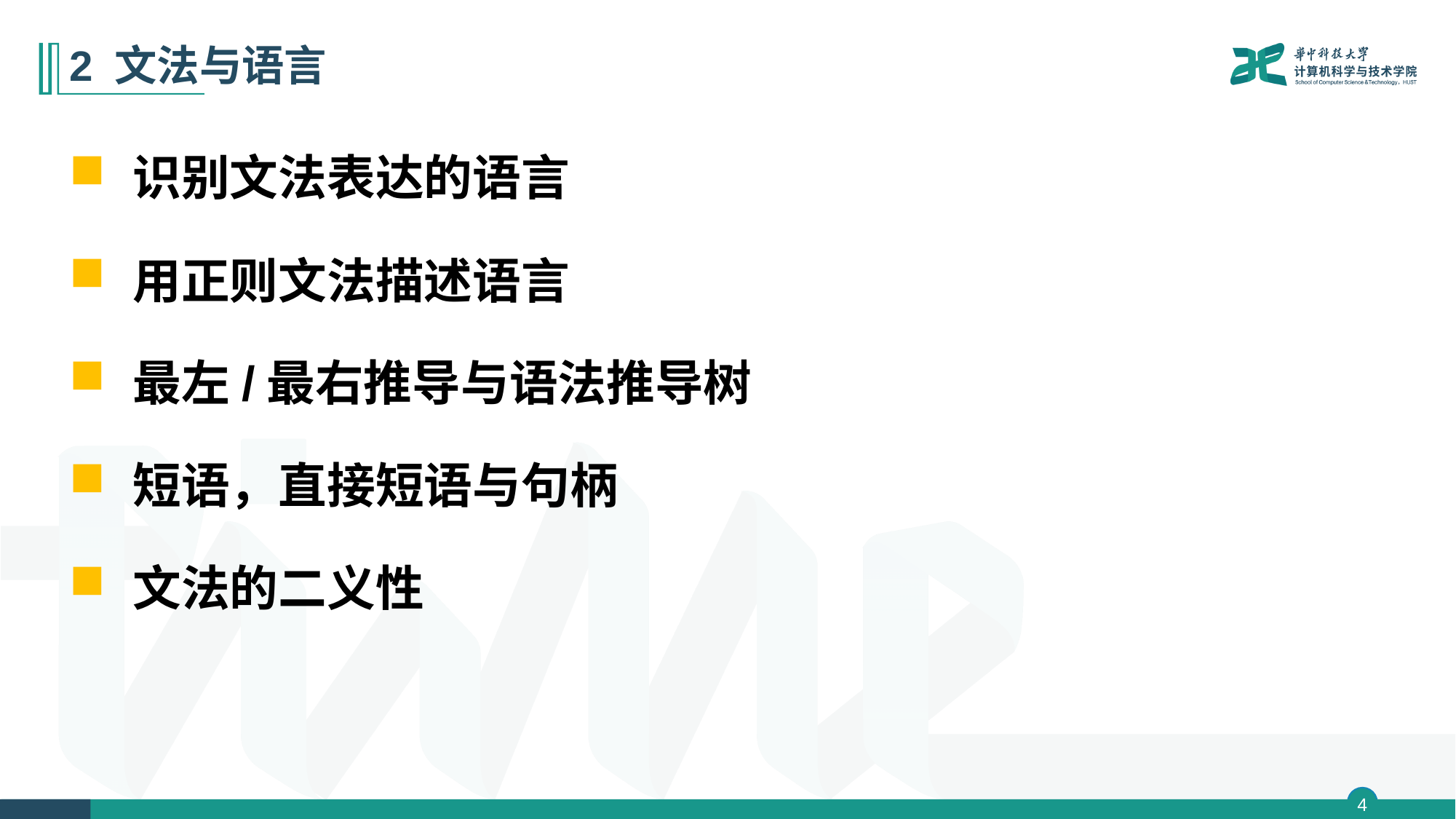

# 2 文法与语言
 识别文法表达的语言
 用正则文法描述语言
 最左/最右推导与语法推导树
 短语，直接短语与句柄
 文法的二义性